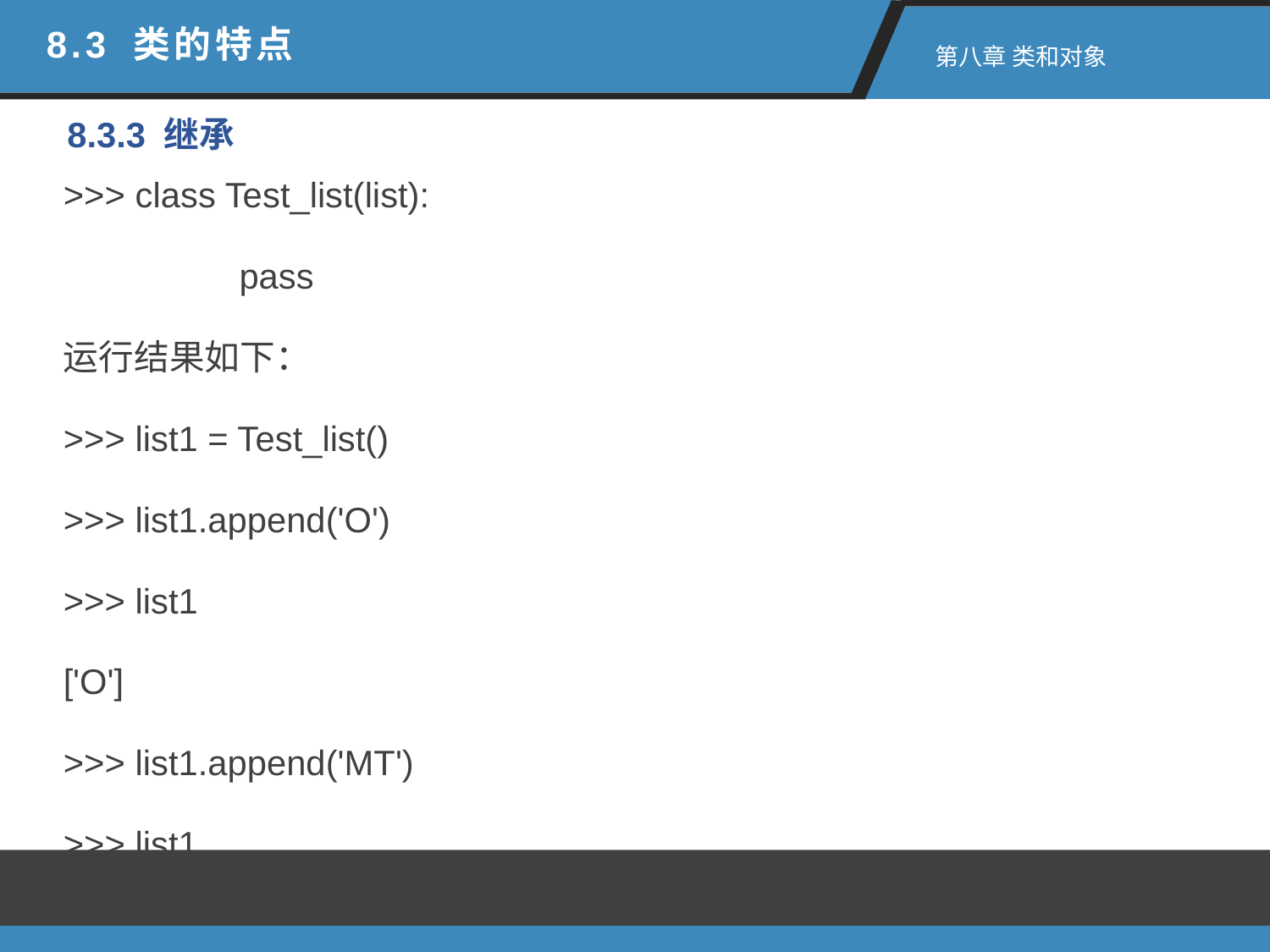

8.3 类的特点
  第八章 类和对象
8.3.3 继承
>>> class Test_list(list):
	     pass
运行结果如下：
>>> list1 = Test_list()
>>> list1.append('O')
>>> list1
['O']
>>> list1.append('MT')
>>> list1